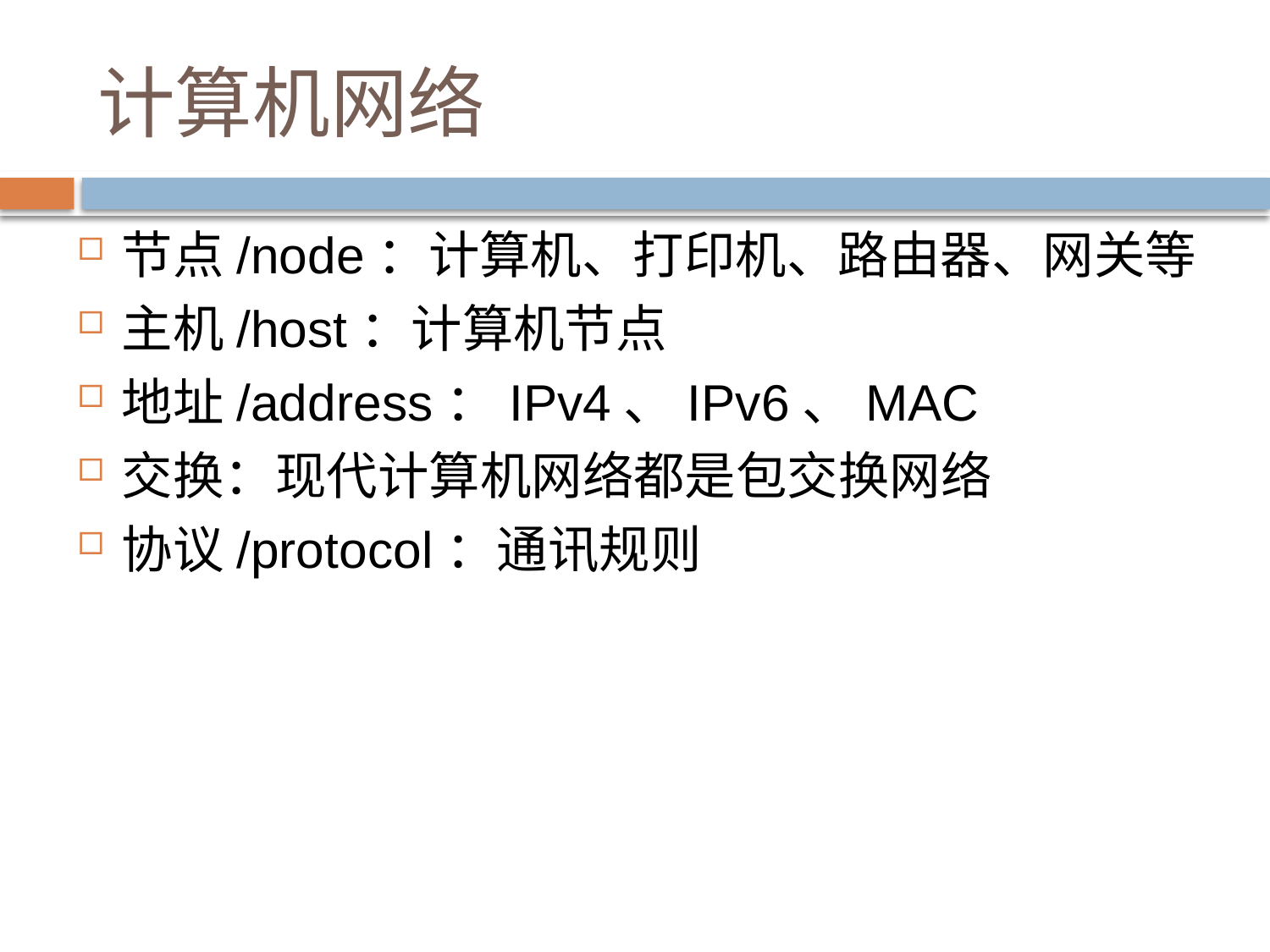

# 计算机网络
节点/node：计算机、打印机、路由器、网关等
主机/host：计算机节点
地址/address：IPv4、IPv6、MAC
交换：现代计算机网络都是包交换网络
协议/protocol：通讯规则